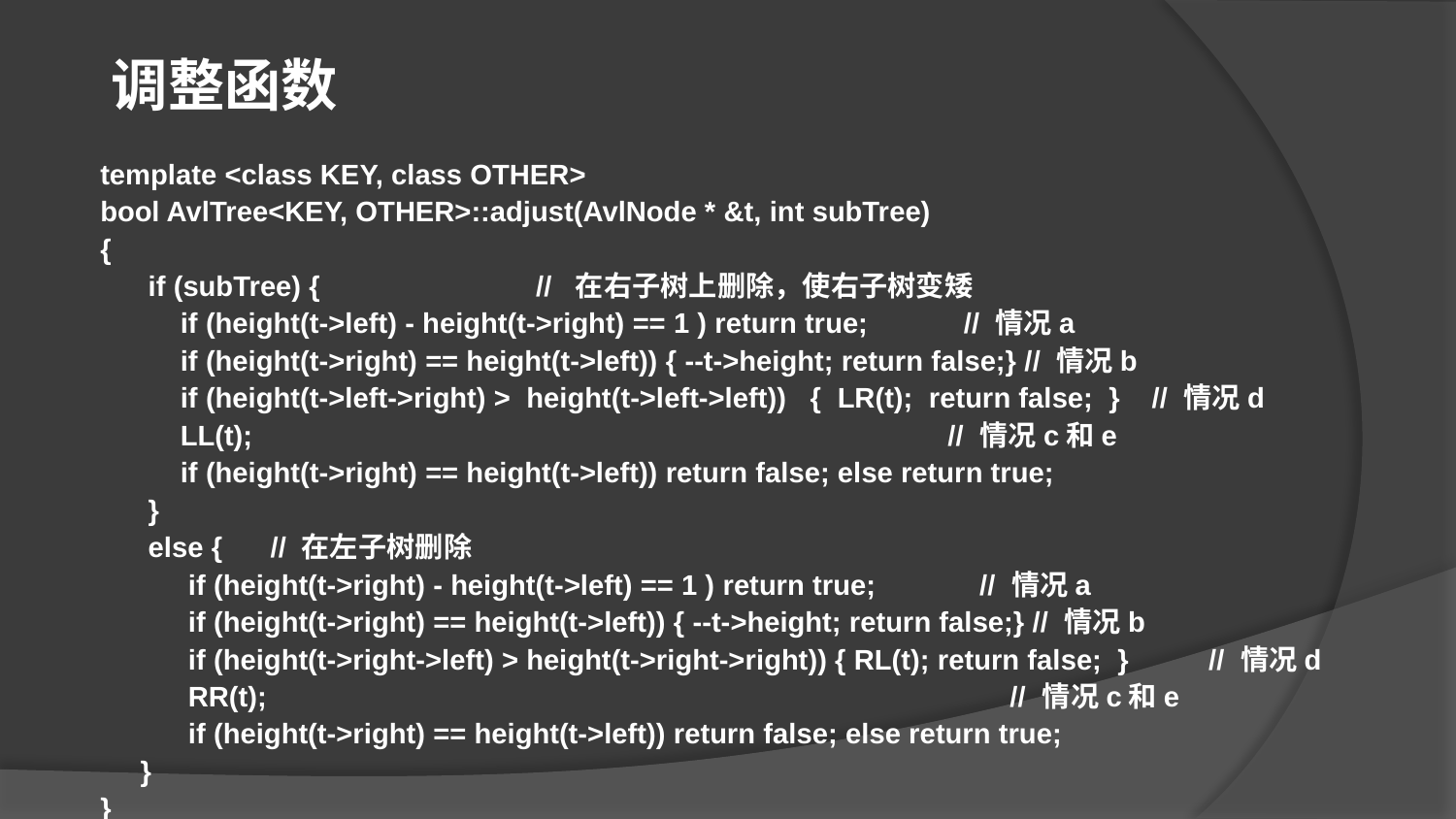

调整函数
template <class KEY, class OTHER>
bool AvlTree<KEY, OTHER>::adjust(AvlNode * &t, int subTree)
{
      if (subTree) {                           //  在右子树上删除，使右子树变矮
          if (height(t->left) - height(t->right) == 1 ) return true;            // 情况a
          if (height(t->right) == height(t->left)) { --t->height; return false;} // 情况b
          if (height(t->left->right) >  height(t->left->left))   {  LR(t);  return false;  }    // 情况d
          LL(t);                                                                                       // 情况c和e
          if (height(t->right) == height(t->left)) return false; else return true;
      }
      else {      // 在左子树删除
           if (height(t->right) - height(t->left) == 1 ) return true;             // 情况a
           if (height(t->right) == height(t->left)) { --t->height; return false;} // 情况b
           if (height(t->right->left) > height(t->right->right)) { RL(t); return false;  }          // 情况d
           RR(t);                                                                                             // 情况c和e
           if (height(t->right) == height(t->left)) return false; else return true;
     }
}